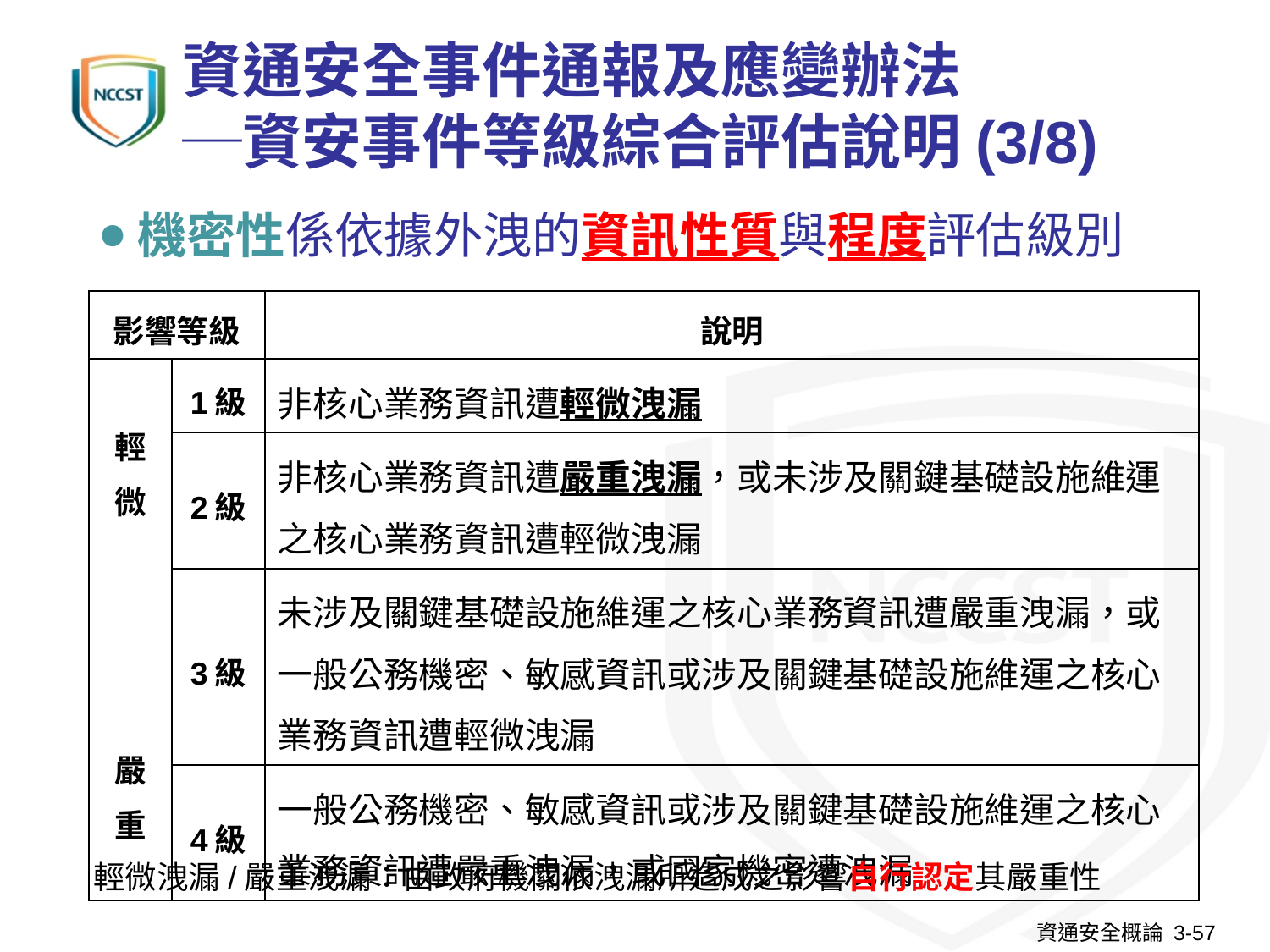

資通安全事件通報及應變辦法
─資安事件等級綜合評估說明(3/8)
機密性係依據外洩的資訊性質與程度評估級別

| 影響等級 |  | 說明 |
| --- | --- | --- |
| 輕 微 嚴 重 | 1級 | 非核心業務資訊遭輕微洩漏 |
|  | 2級 | 非核心業務資訊遭嚴重洩漏，或未涉及關鍵基礎設施維運之核心業務資訊遭輕微洩漏 |
|  | 3級 | 未涉及關鍵基礎設施維運之核心業務資訊遭嚴重洩漏，或一般公務機密、敏感資訊或涉及關鍵基礎設施維運之核心業務資訊遭輕微洩漏 |
|  | 4級 | 一般公務機密、敏感資訊或涉及關鍵基礎設施維運之核心業務資訊遭嚴重洩漏，或國家機密遭洩漏 |
輕微洩漏/嚴重洩漏：由政府機關依洩漏所造成之影響自行認定其嚴重性